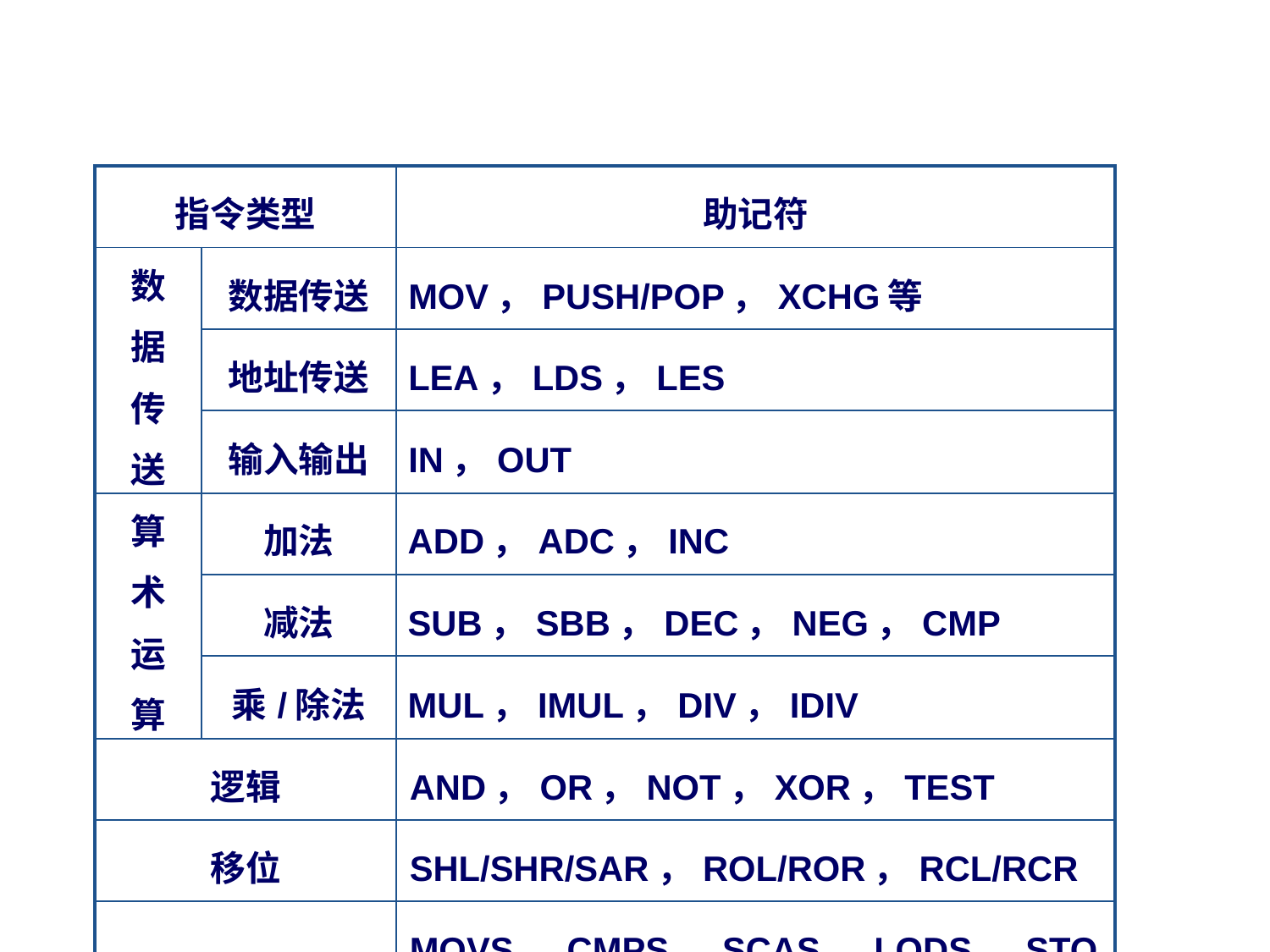

# 部分8088常用指令
| 指令类型 |  | 助记符 |
| --- | --- | --- |
| 数 据 传 送 | 数据传送 | MOV，PUSH/POP，XCHG等 |
|  | 地址传送 | LEA，LDS，LES |
|  | 输入输出 | IN，OUT |
| 算 术 运 算 | 加法 | ADD，ADC，INC |
|  | 减法 | SUB，SBB，DEC，NEG，CMP |
|  | 乘/除法 | MUL，IMUL，DIV，IDIV |
| 逻辑 |  | AND，OR，NOT，XOR，TEST |
| 移位 |  | SHL/SHR/SAR，ROL/ROR，RCL/RCR |
| 串操作 |  | MOVS，CMPS，SCAS，LODS，STOS |
| 控制转移 |  | JMP，Jcc，LOOP，CALL/RET，INT/IRET |